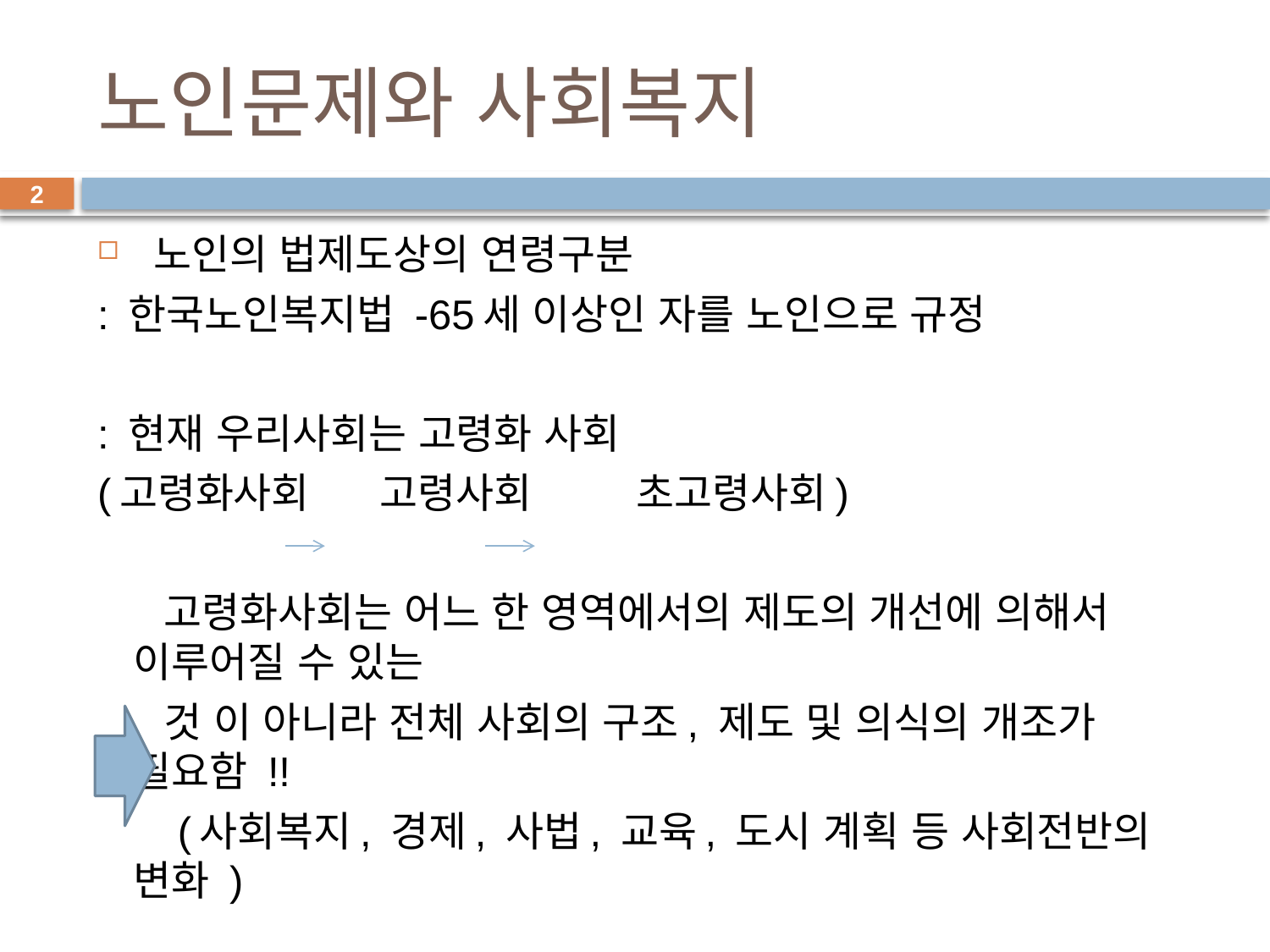

# 노인문제와 사회복지
2
 노인의 법제도상의 연령구분
: 한국노인복지법 -65세 이상인 자를 노인으로 규정

: 현재 우리사회는 고령화 사회
(고령화사회      고령사회         초고령사회)

     고령화사회는 어느 한 영역에서의 제도의 개선에 의해서 이루어질 수 있는
     것 이 아니라 전체 사회의 구조, 제도 및 의식의 개조가 필요함 !!
       (사회복지, 경제, 사법, 교육, 도시 계획 등 사회전반의 변화 )